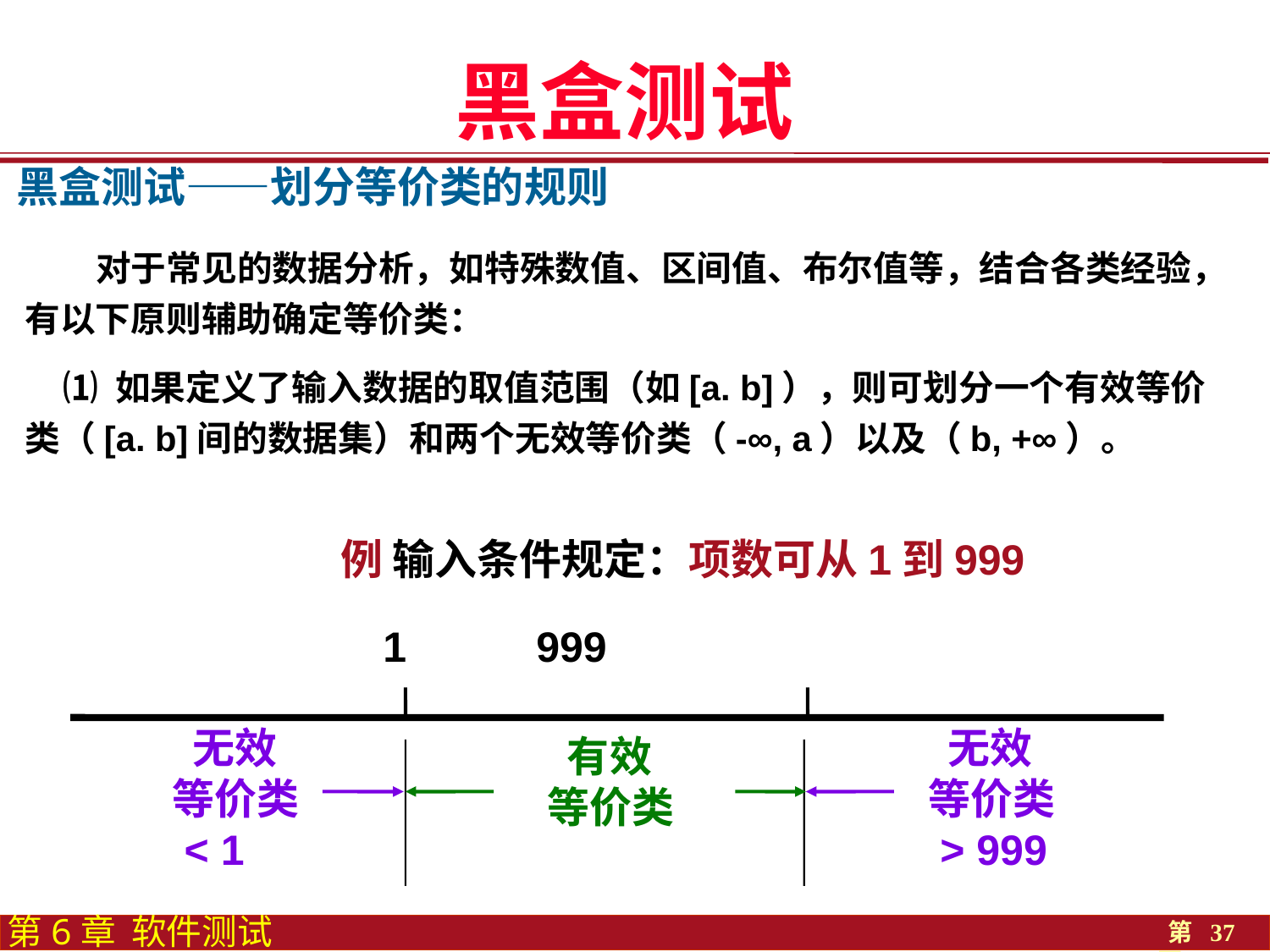

黑盒测试
黑盒测试——划分等价类的规则
   对于常见的数据分析，如特殊数值、区间值、布尔值等，结合各类经验，有以下原则辅助确定等价类：
⑴ 如果定义了输入数据的取值范围（如[a. b]），则可划分一个有效等价类（[a. b]间的数据集）和两个无效等价类（-∞, a）以及（b, +∞）。
例 输入条件规定：项数可从1到999
1           999

 无效
等价类
 < 1
 无效
等价类
 > 999

 有效
等价类